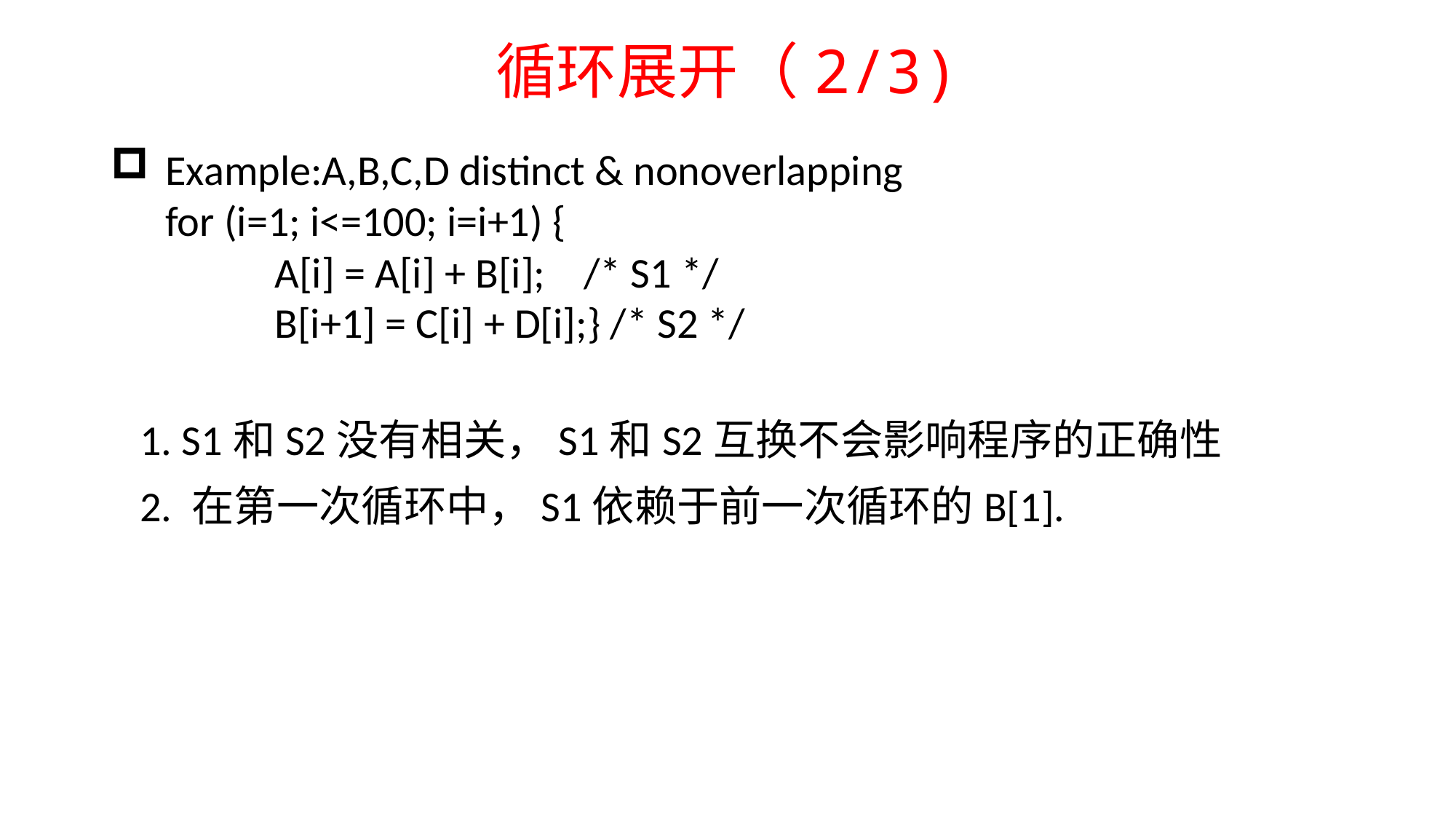

# 循环展开（2/3)
Example:A,B,C,D distinct & nonoverlapping
for (i=1; i<=100; i=i+1) {
	A[i] = A[i] + B[i];    /* S1 */
	B[i+1] = C[i] + D[i];} /* S2 */
   1. S1和S2没有相关，S1和S2互换不会影响程序的正确性
   2. 在第一次循环中，S1依赖于前一次循环的B[1].